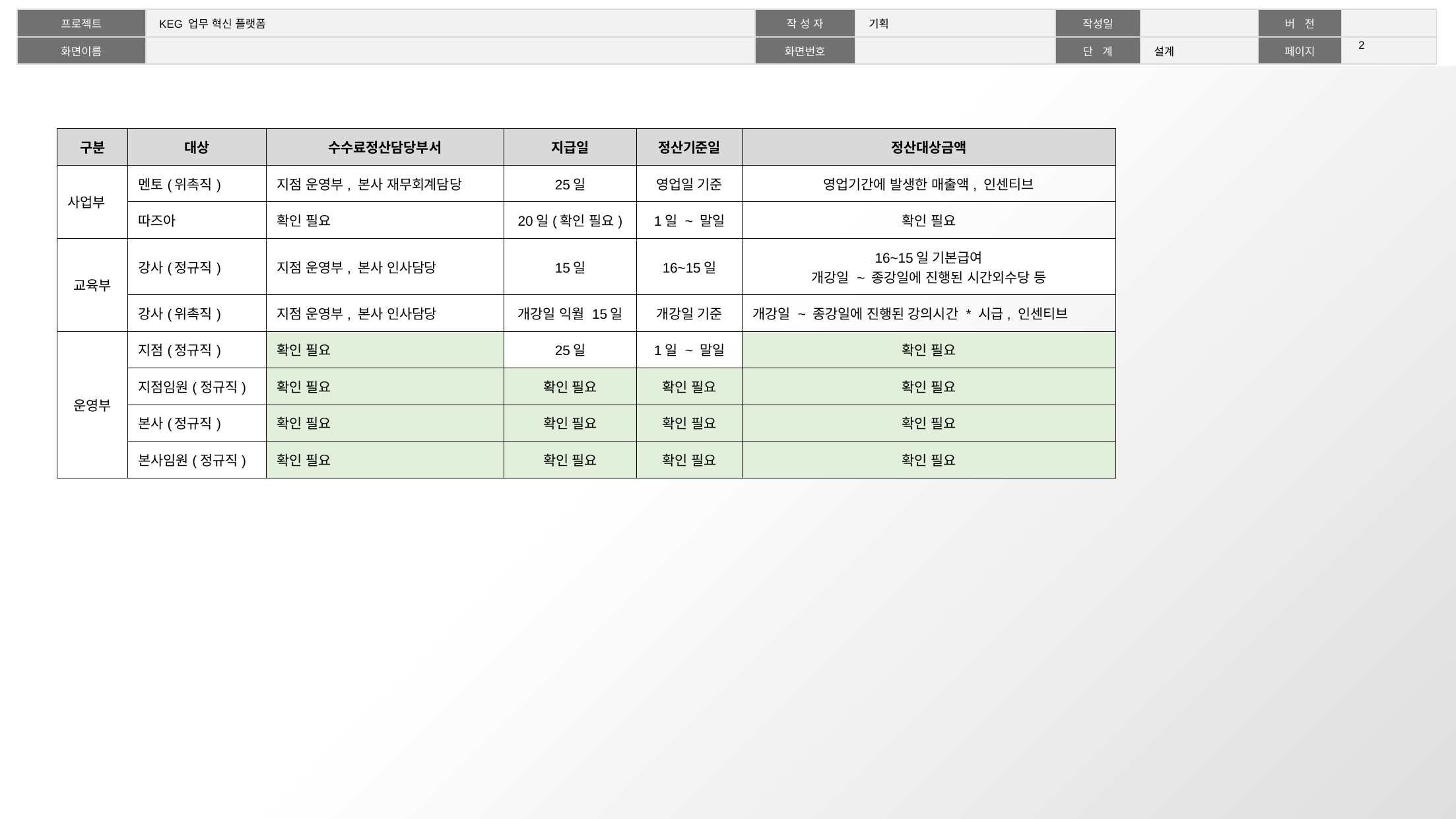

2

#
| 구분 | 대상 | 수수료정산담당부서 | 지급일 | 정산기준일 | 정산대상금액 |
| --- | --- | --- | --- | --- | --- |
| 사업부 | 멘토(위촉직) | 지점 운영부, 본사 재무회계담당 | 25일 | 영업일 기준 | 영업기간에 발생한 매출액, 인센티브 |
|  | 따즈아 | 확인 필요 | 20일(확인 필요) | 1일 ~ 말일 | 확인 필요 |
| 교육부 | 강사(정규직) | 지점 운영부, 본사 인사담당 | 15일 | 16~15일 | 16~15일 기본급여 개강일 ~ 종강일에 진행된 시간외수당 등 |
|  | 강사(위촉직) | 지점 운영부, 본사 인사담당 | 개강일 익월 15일 | 개강일 기준 | 개강일 ~ 종강일에 진행된 강의시간 \* 시급, 인센티브 |
| 운영부 | 지점(정규직) | 확인 필요 | 25일 | 1일 ~ 말일 | 확인 필요 |
|  | 지점임원(정규직) | 확인 필요 | 확인 필요 | 확인 필요 | 확인 필요 |
|  | 본사(정규직) | 확인 필요 | 확인 필요 | 확인 필요 | 확인 필요 |
|  | 본사임원(정규직) | 확인 필요 | 확인 필요 | 확인 필요 | 확인 필요 |